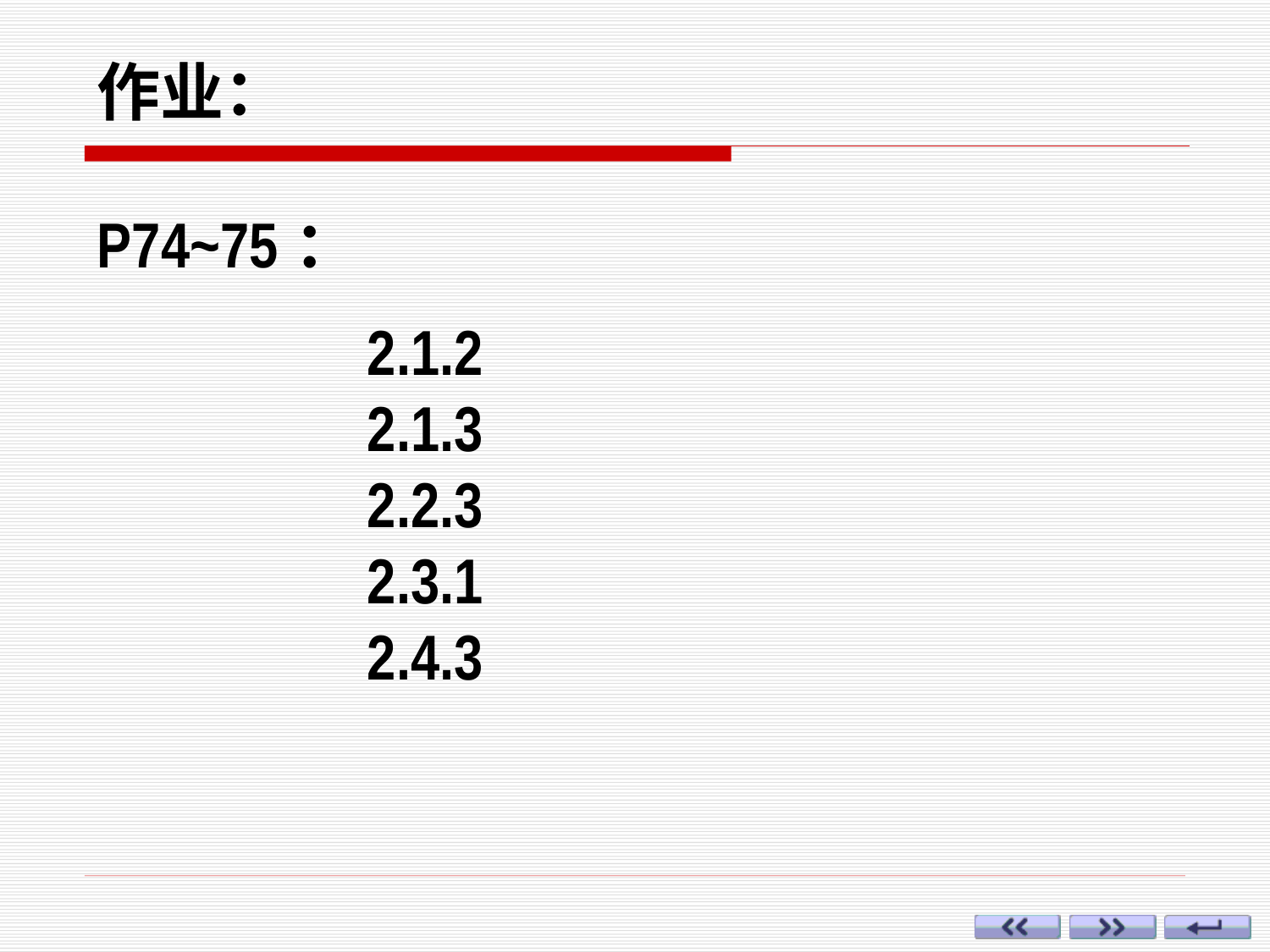

作业：

P74~75：
2.1.2
2.1.3
2.2.3
2.3.1
2.4.3